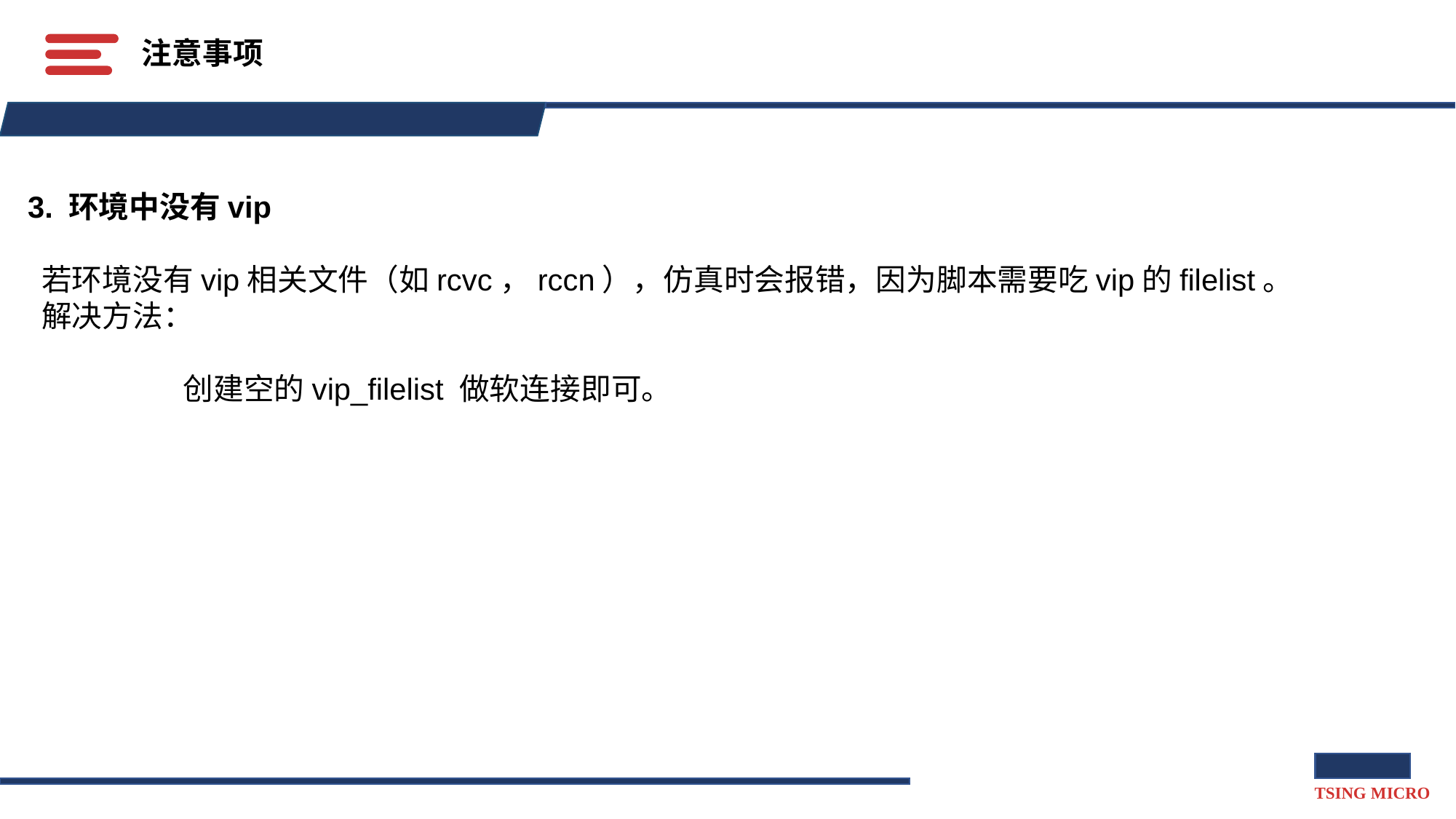

# 注意事项

3. 环境中没有vip

 若环境没有vip相关文件（如rcvc，rccn），仿真时会报错，因为脚本需要吃vip的filelist。
 解决方法：

                      创建空的vip_filelist 做软连接即可。